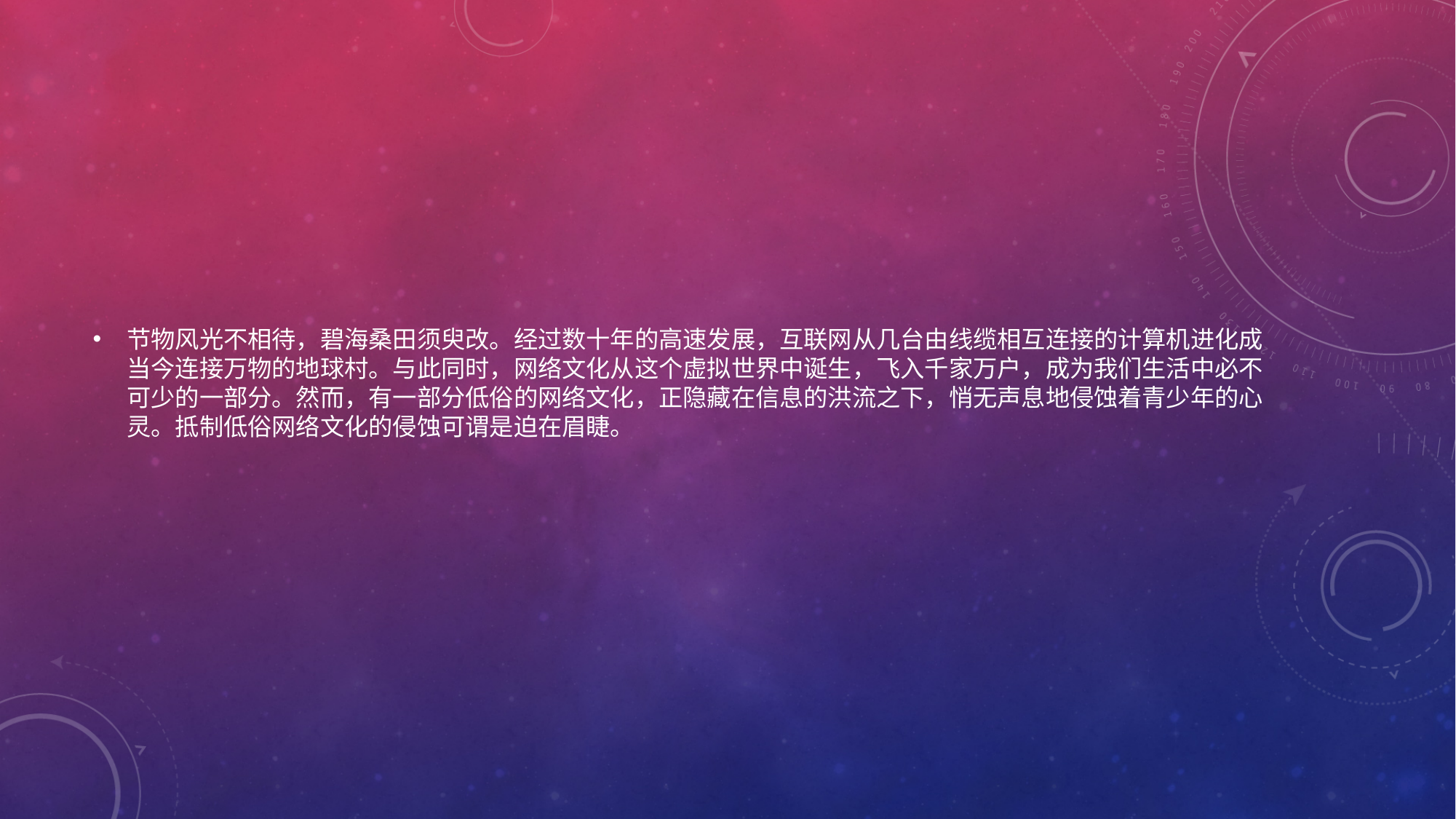

节物风光不相待，碧海桑田须臾改。经过数十年的高速发展，互联网从几台由线缆相互连接的计算机进化成当今连接万物的地球村。与此同时，网络文化从这个虚拟世界中诞生，飞入千家万户，成为我们生活中必不可少的一部分。然而，有一部分低俗的网络文化，正隐藏在信息的洪流之下，悄无声息地侵蚀着青少年的心灵。抵制低俗网络文化的侵蚀可谓是迫在眉睫。